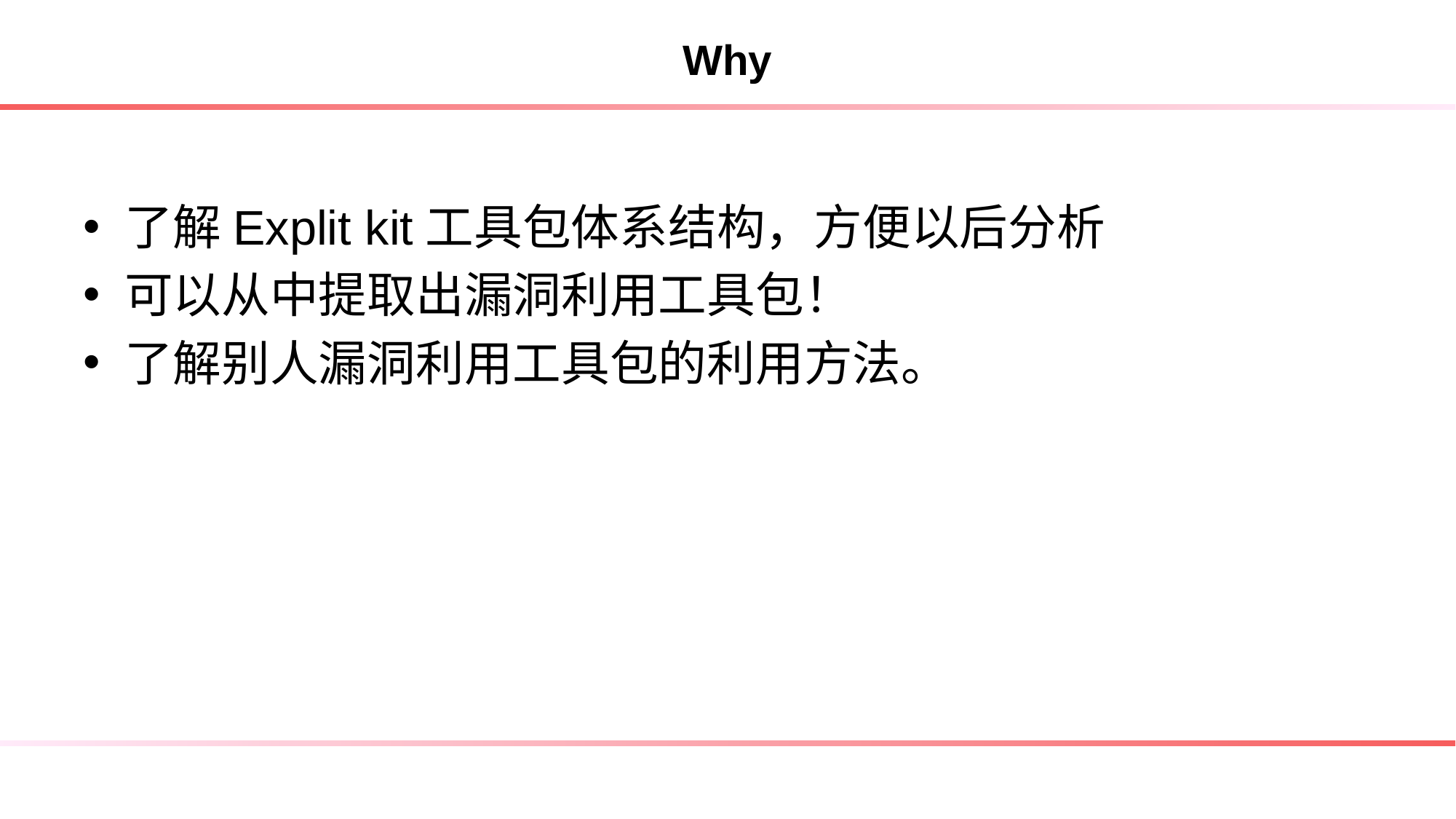

# Why
了解Explit kit工具包体系结构，方便以后分析
可以从中提取出漏洞利用工具包！
了解别人漏洞利用工具包的利用方法。